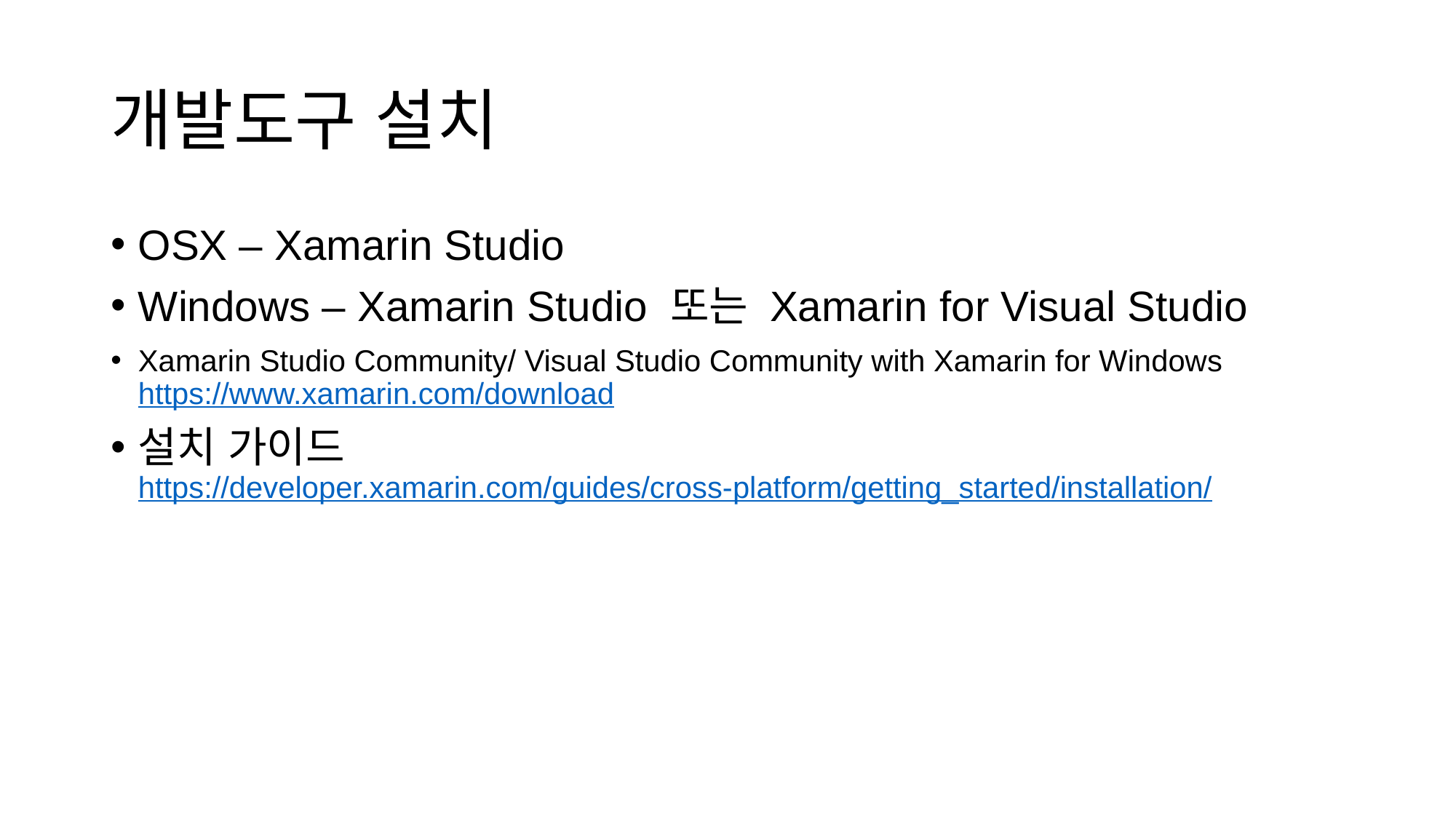

# 개발도구 설치
OSX – Xamarin Studio
Windows – Xamarin Studio 또는 Xamarin for Visual Studio
Xamarin Studio Community/ Visual Studio Community with Xamarin for Windows
https://www.xamarin.com/download
설치 가이드
https://developer.xamarin.com/guides/cross-platform/getting_started/installation/